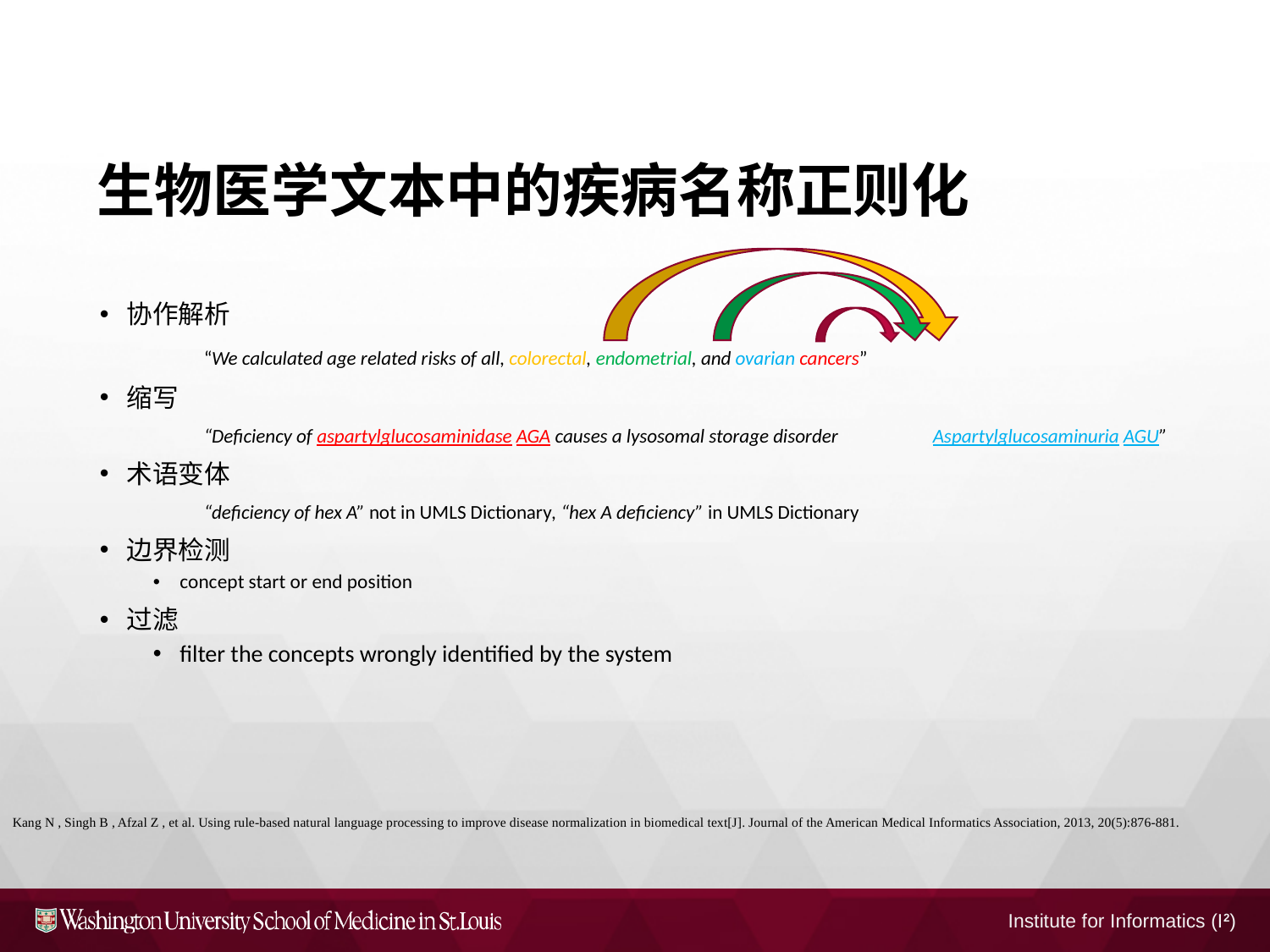

生物医学文本中的疾病名称正则化

协作解析
	“We calculated age related risks of all, colorectal, endometrial, and ovarian cancers”
缩写
	“Deficiency of aspartylglucosaminidase AGA causes a lysosomal storage disorder 		Aspartylglucosaminuria AGU”
术语变体
	“deficiency of hex A” not in UMLS Dictionary, “hex A deficiency” in UMLS Dictionary
边界检测
concept start or end position
过滤
filter the concepts wrongly identified by the system

Kang N , Singh B , Afzal Z , et al. Using rule-based natural language processing to improve disease normalization in biomedical text[J]. Journal of the American Medical Informatics Association, 2013, 20(5):876-881.